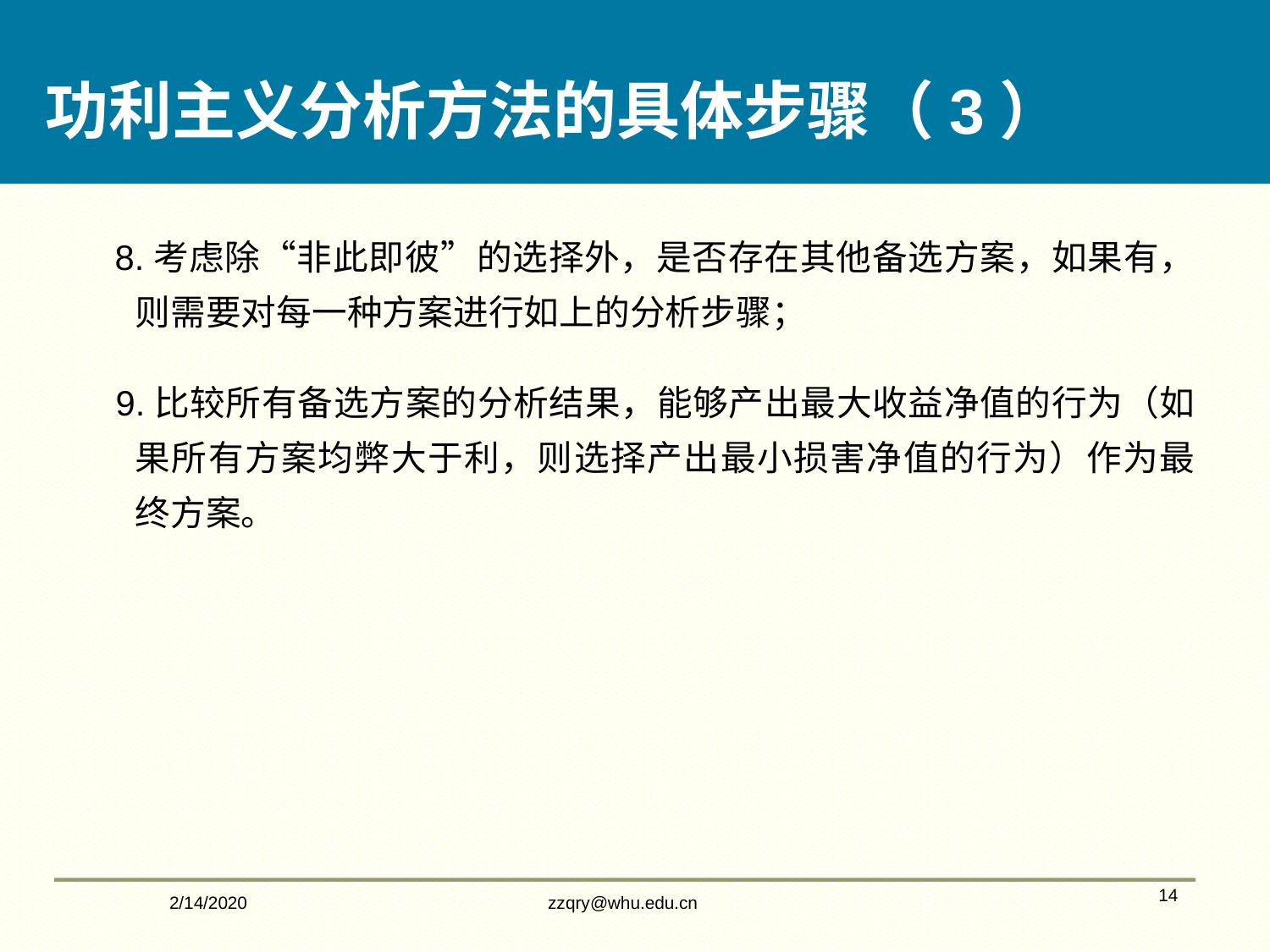

功利主义分析方法的具体步骤（3）
  8.考虑除“非此即彼”的选择外，是否存在其他备选方案，如果有，则需要对每一种方案进行如上的分析步骤；
  9.比较所有备选方案的分析结果，能够产出最大收益净值的行为（如果所有方案均弊大于利，则选择产出最小损害净值的行为）作为最终方案。
2/14/2020
zzqry@whu.edu.cn
14